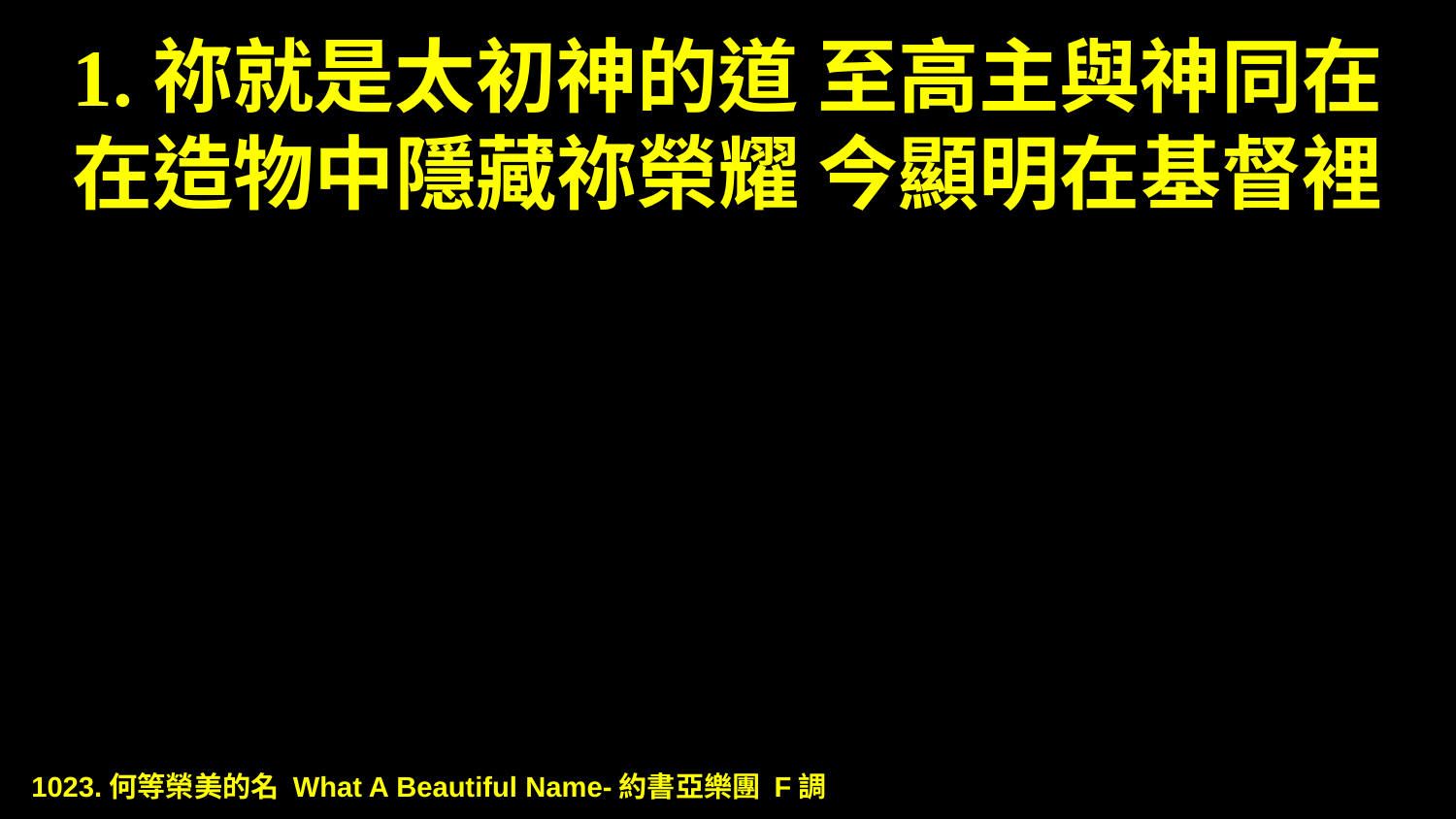

# 1.祢就是太初神的道 至高主與神同在 在造物中隱藏祢榮耀 今顯明在基督裡
1023.何等榮美的名 What A Beautiful Name-約書亞樂團 F調